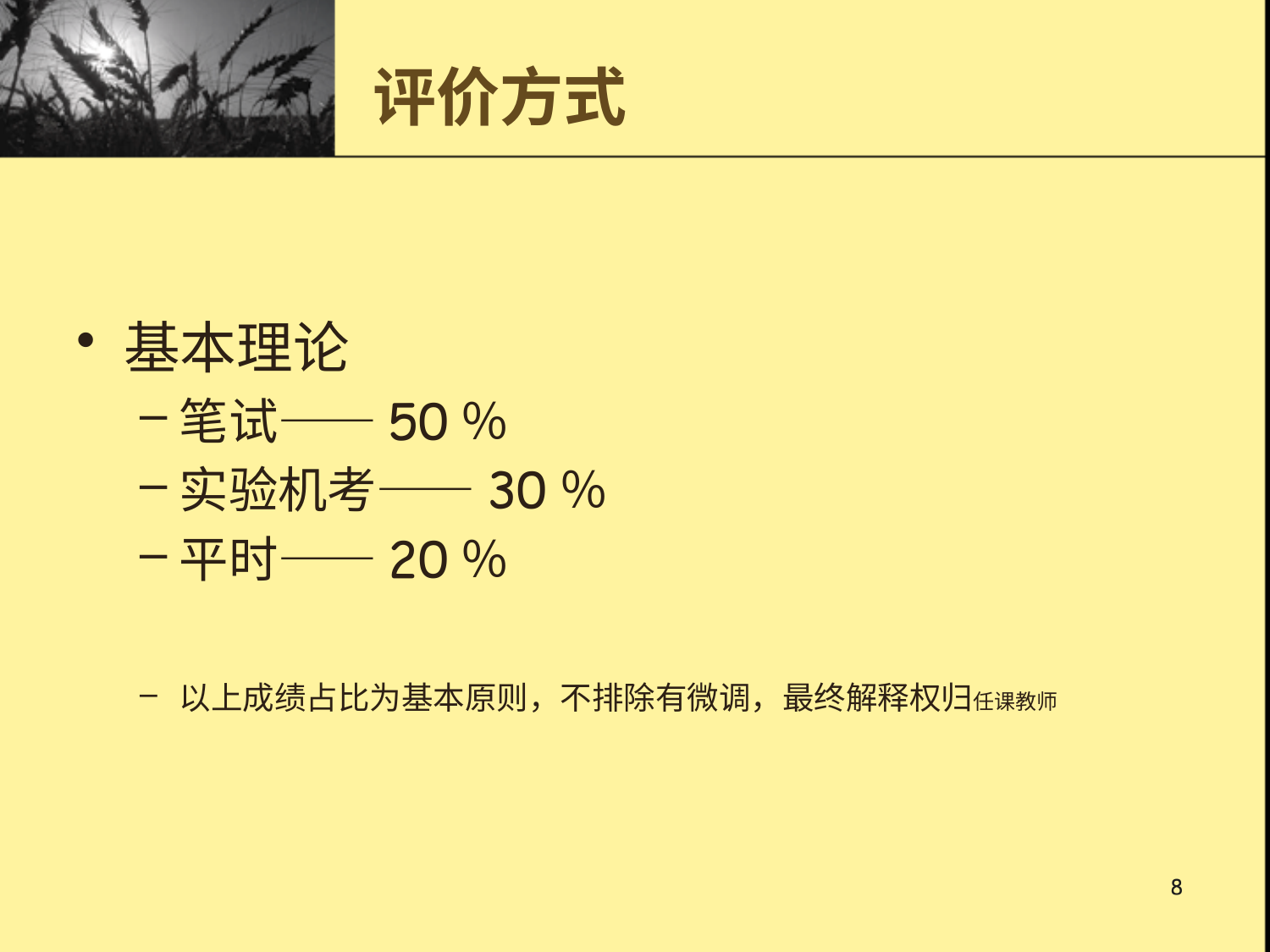

# 评价方式
基本理论
笔试——50％
实验机考——30％
平时——20％

以上成绩占比为基本原则，不排除有微调，最终解释权归任课教师
8